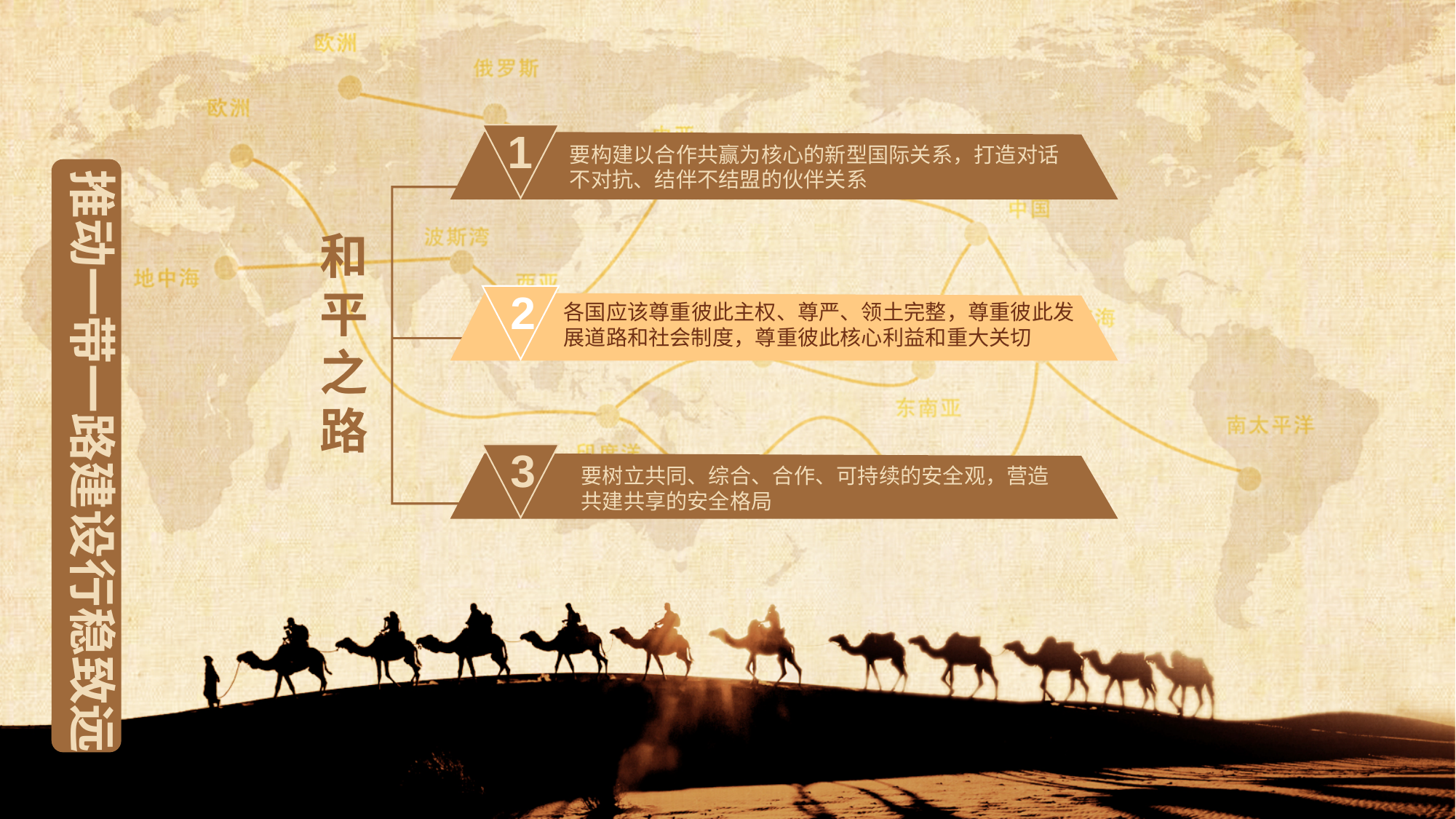

1

要构建以合作共赢为核心的新型国际关系，打造对话不对抗、结伴不结盟的伙伴关系
推动一带一路建设行稳致远

和平之路
2

各国应该尊重彼此主权、尊严、领土完整，尊重彼此发展道路和社会制度，尊重彼此核心利益和重大关切
3

要树立共同、综合、合作、可持续的安全观，营造共建共享的安全格局